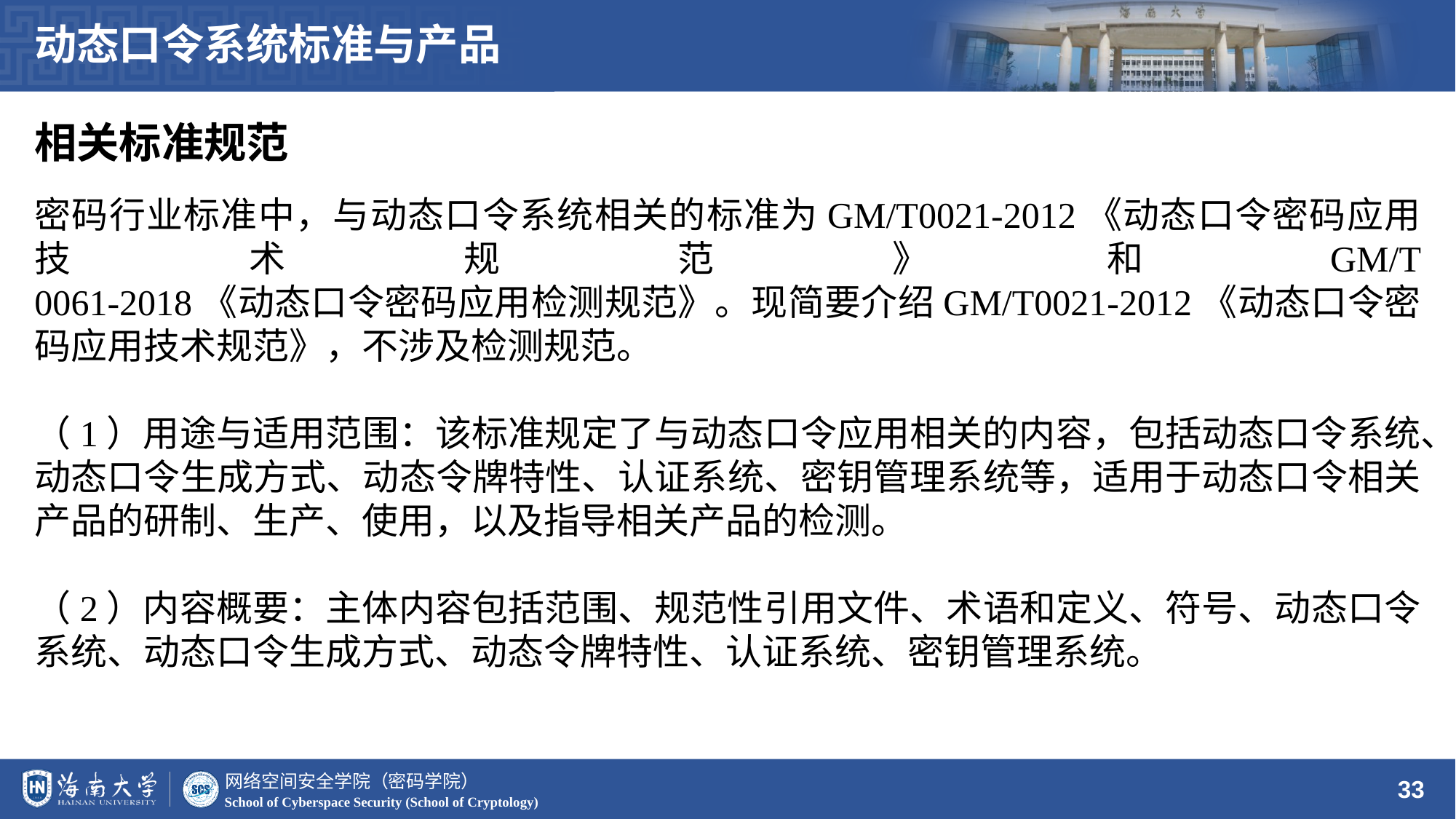

动态口令系统标准与产品
相关标准规范
密码行业标准中，与动态口令系统相关的标准为GM/T0021-2012《动态口令密码应用技术规范》和GM/T 0061-2018《动态口令密码应用检测规范》。现简要介绍GM/T0021-2012《动态口令密码应用技术规范》，不涉及检测规范。

（1）用途与适用范围：该标准规定了与动态口令应用相关的内容，包括动态口令系统、动态口令生成方式、动态令牌特性、认证系统、密钥管理系统等，适用于动态口令相关产品的研制、生产、使用，以及指导相关产品的检测。

（2）内容概要：主体内容包括范围、规范性引用文件、术语和定义、符号、动态口令系统、动态口令生成方式、动态令牌特性、认证系统、密钥管理系统。
33